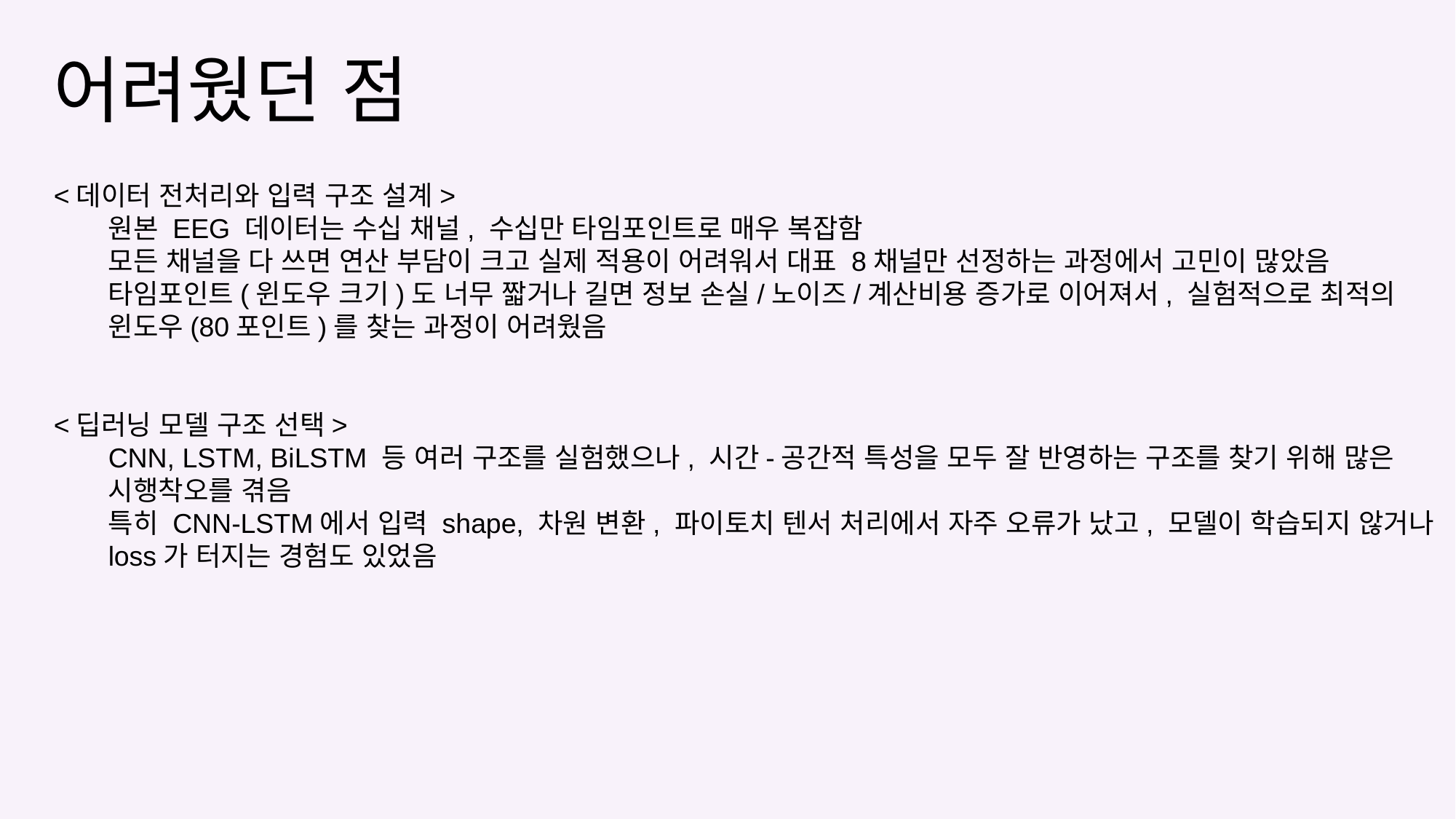

어려웠던 점
<데이터 전처리와 입력 구조 설계>
원본 EEG 데이터는 수십 채널, 수십만 타임포인트로 매우 복잡함
모든 채널을 다 쓰면 연산 부담이 크고 실제 적용이 어려워서 대표 8채널만 선정하는 과정에서 고민이 많았음
타임포인트(윈도우 크기)도 너무 짧거나 길면 정보 손실/노이즈/계산비용 증가로 이어져서, 실험적으로 최적의 윈도우(80포인트)를 찾는 과정이 어려웠음

<딥러닝 모델 구조 선택>
CNN, LSTM, BiLSTM 등 여러 구조를 실험했으나, 시간-공간적 특성을 모두 잘 반영하는 구조를 찾기 위해 많은 시행착오를 겪음
특히 CNN-LSTM에서 입력 shape, 차원 변환, 파이토치 텐서 처리에서 자주 오류가 났고, 모델이 학습되지 않거나 loss가 터지는 경험도 있었음